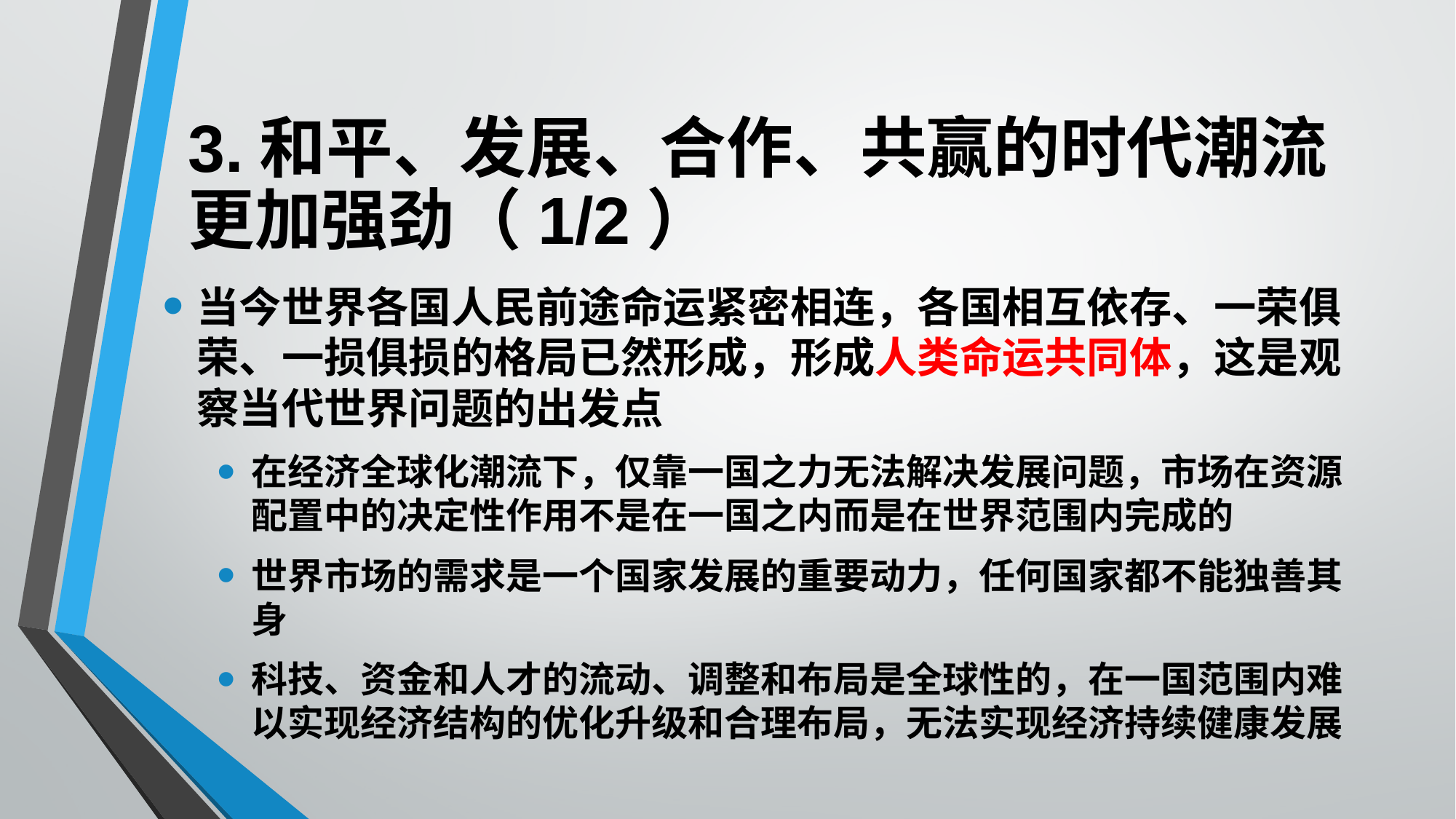

# 3.和平、发展、合作、共赢的时代潮流更加强劲（1/2）
当今世界各国人民前途命运紧密相连，各国相互依存、一荣俱荣、一损俱损的格局已然形成，形成人类命运共同体，这是观察当代世界问题的出发点
在经济全球化潮流下，仅靠一国之力无法解决发展问题，市场在资源配置中的决定性作用不是在一国之内而是在世界范围内完成的
世界市场的需求是一个国家发展的重要动力，任何国家都不能独善其身
科技、资金和人才的流动、调整和布局是全球性的，在一国范围内难以实现经济结构的优化升级和合理布局，无法实现经济持续健康发展